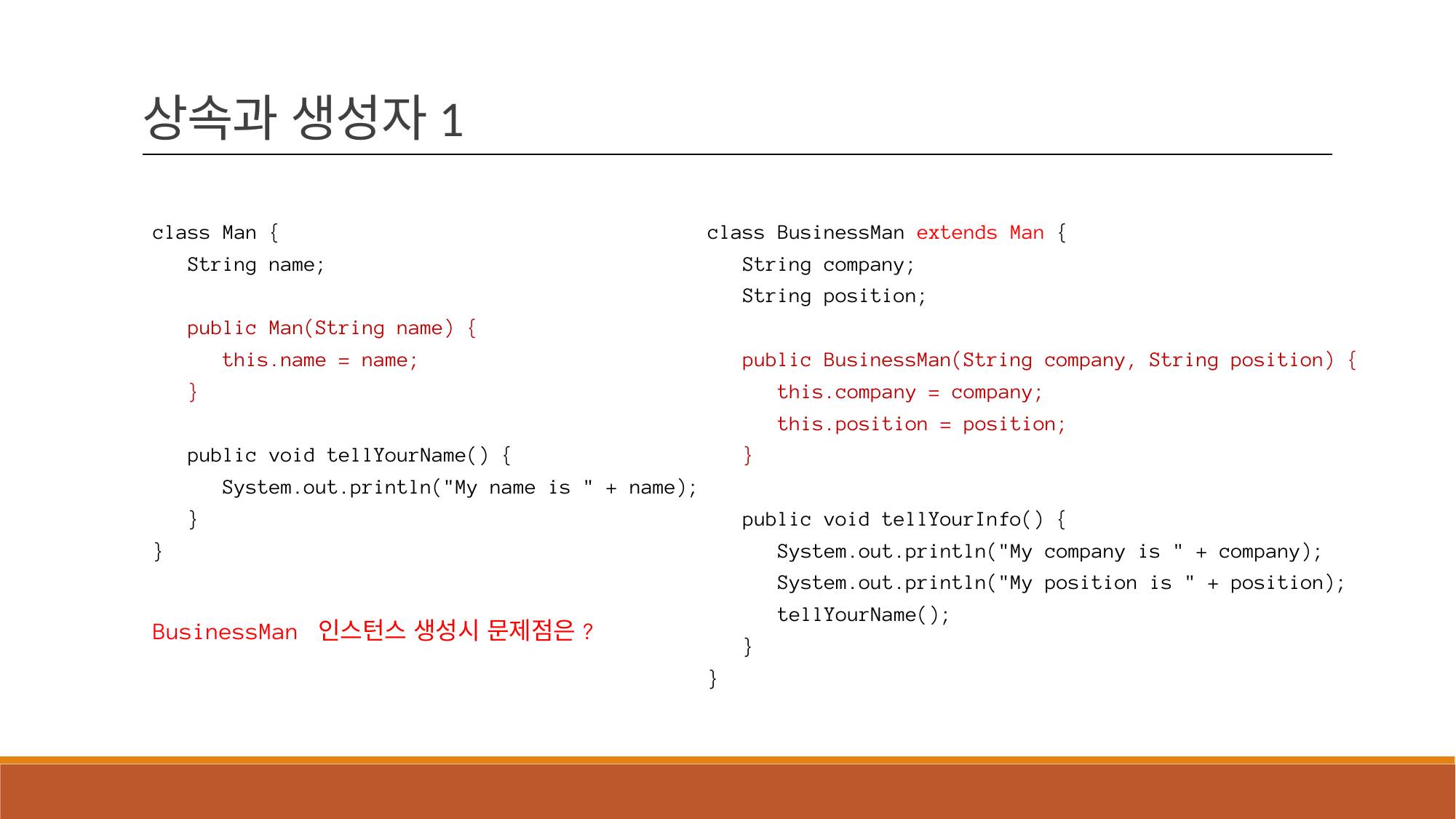

상속과 생성자1
class Man {
   String name;

   public Man(String name) {
      this.name = name;
   }

   public void tellYourName() {
      System.out.println("My name is " + name);
   }
}
class BusinessMan extends Man {
   String company;
   String position;

   public BusinessMan(String company, String position) {
      this.company = company;
      this.position = position;
   }

   public void tellYourInfo() {
      System.out.println("My company is " + company);
      System.out.println("My position is " + position);
      tellYourName();
   }
}
BusinessMan 인스턴스 생성시 문제점은?